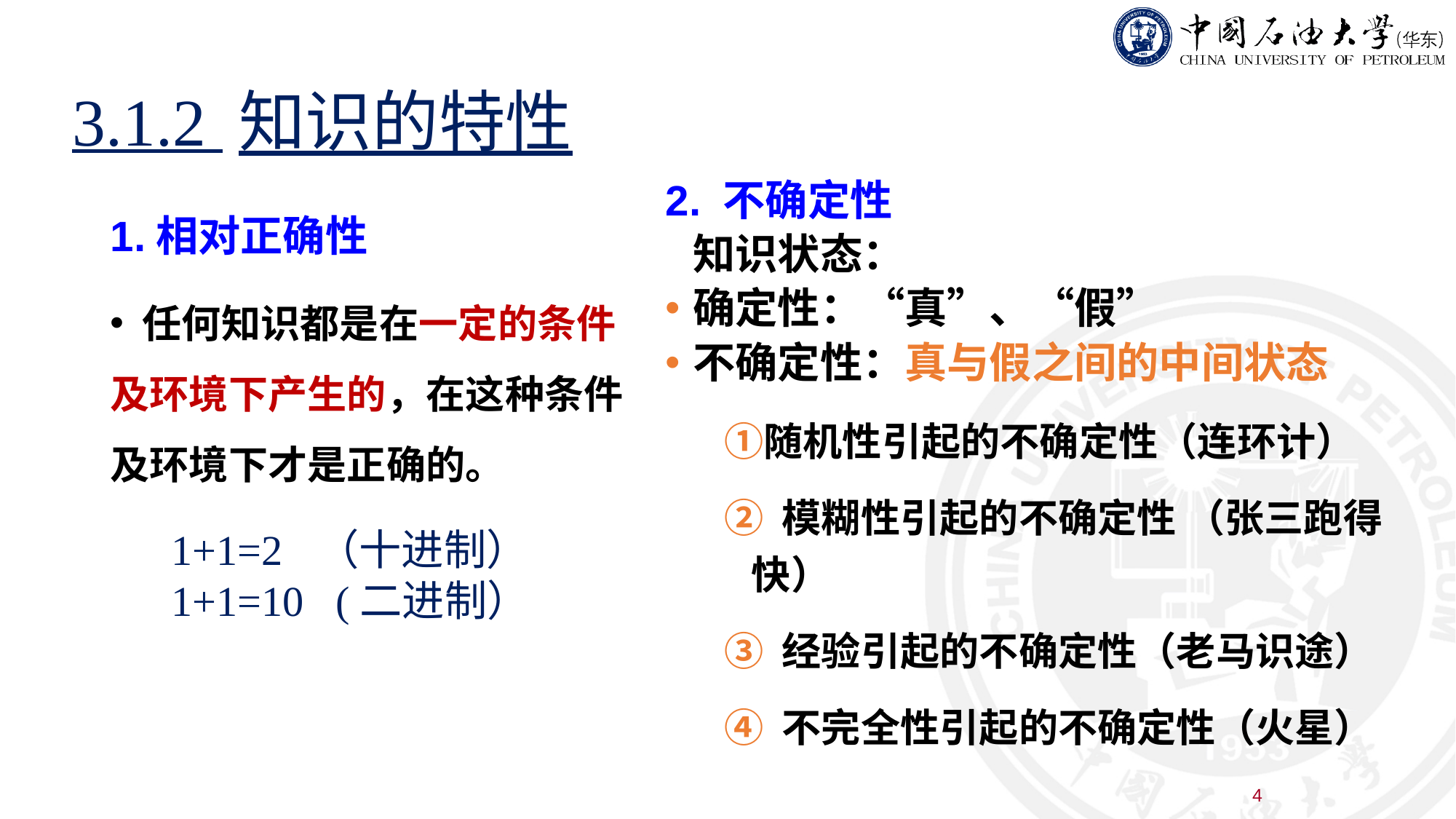

# 3.1.2 知识的特性
2. 不确定性
	知识状态：
确定性：“真”、“假”
不确定性：真与假之间的中间状态
随机性引起的不确定性（连环计）
 模糊性引起的不确定性 （张三跑得快）
 经验引起的不确定性（老马识途）
 不完全性引起的不确定性（火星）
1.相对正确性
 任何知识都是在一定的条件及环境下产生的，在这种条件及环境下才是正确的。

1+1=2  （十进制）
1+1=10   (二进制）
4